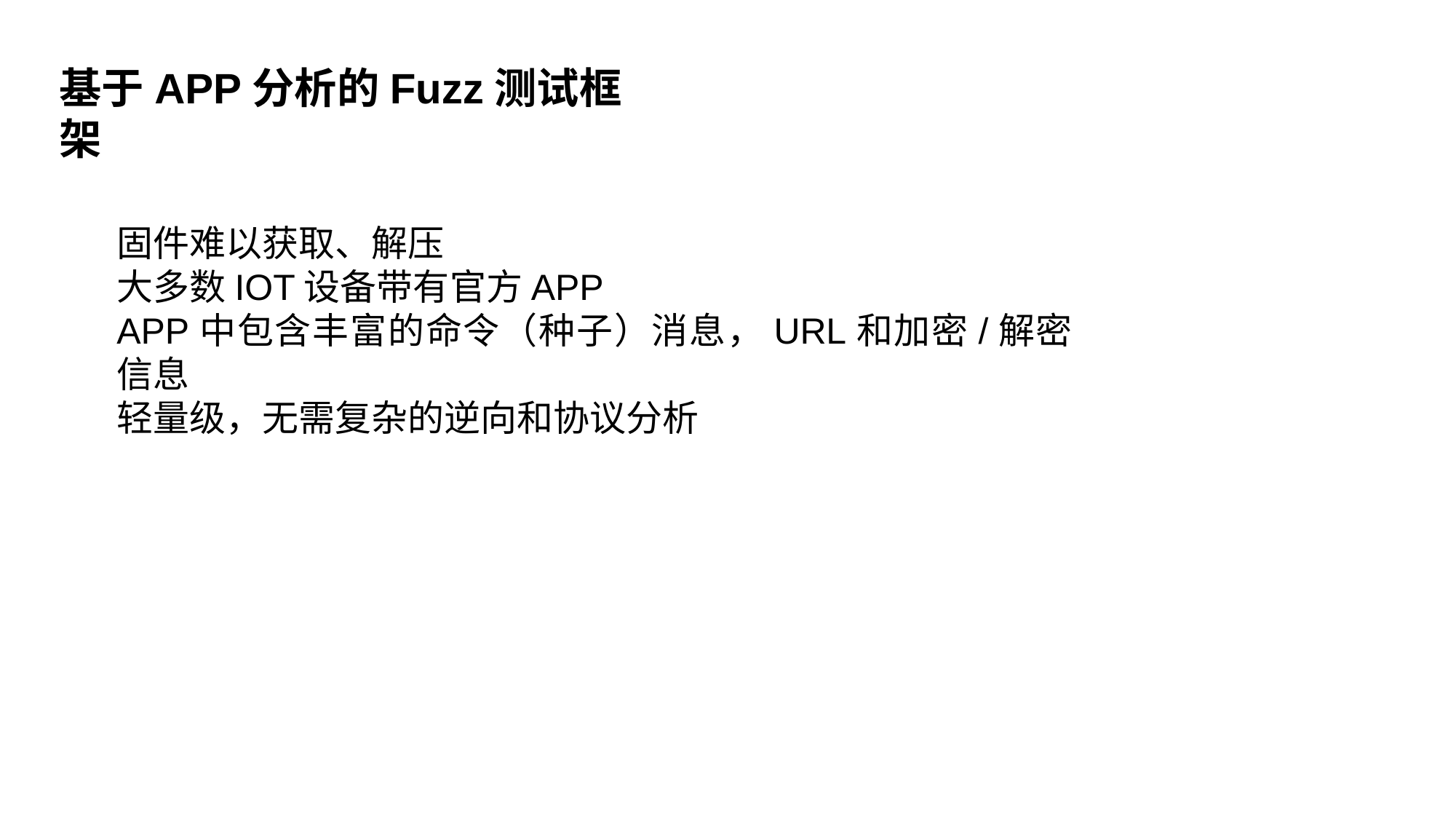

基于APP分析的Fuzz测试框架
固件难以获取、解压
大多数IOT设备带有官方APP
APP中包含丰富的命令（种子）消息，URL和加密/解密信息
轻量级，无需复杂的逆向和协议分析